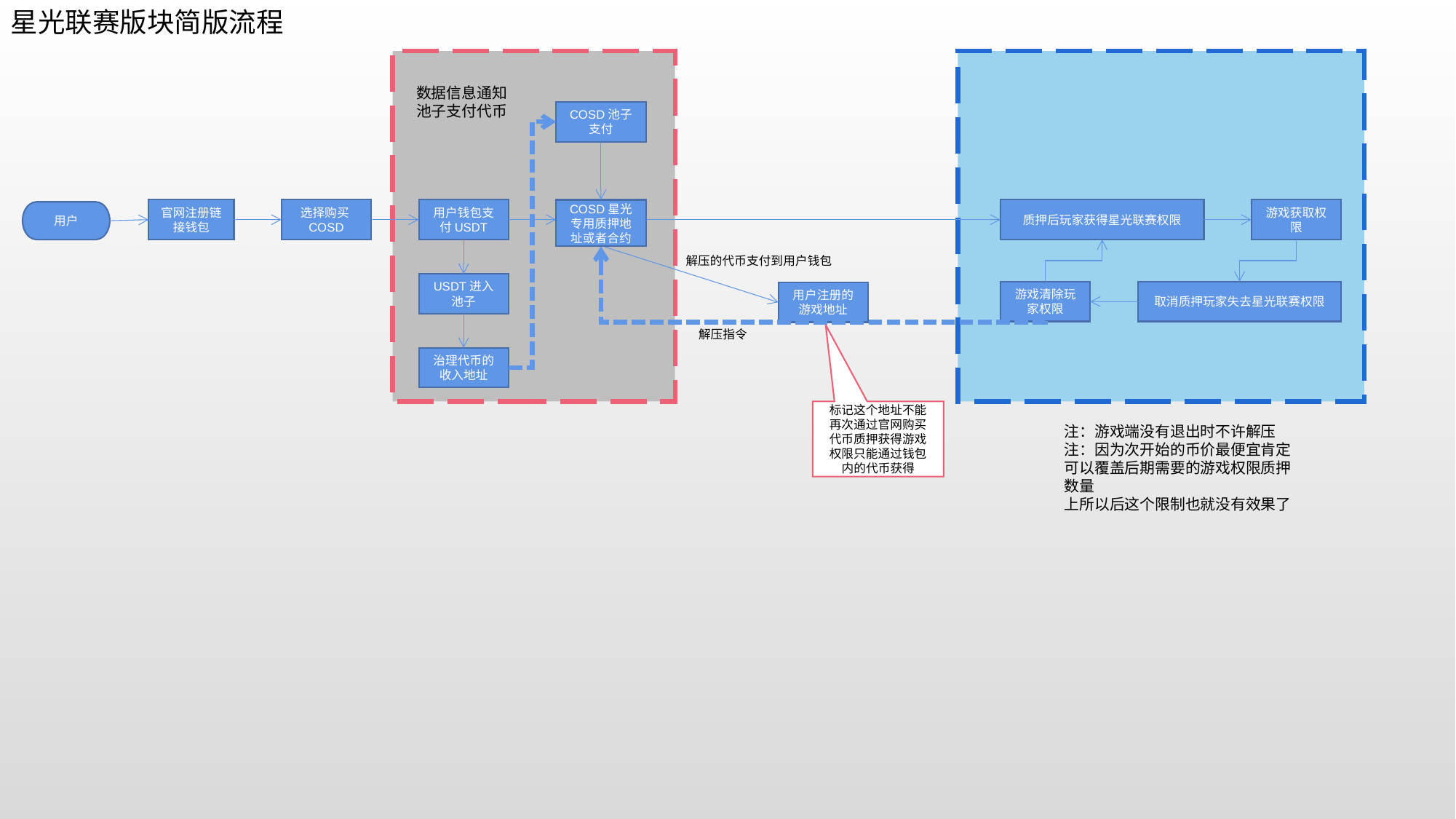

星光联赛版块简版流程

数据信息通知池子支付代币
COSD池子支付
官网注册链接钱包
选择购买COSD
用户钱包支付USDT
COSD星光专用质押地址或者合约
质押后玩家获得星光联赛权限
游戏获取权限
用户
解压的代币支付到用户钱包
USDT进入池子
游戏清除玩家权限
取消质押玩家失去星光联赛权限
用户注册的游戏地址
解压指令
治理代币的收入地址
标记这个地址不能再次通过官网购买代币质押获得游戏权限只能通过钱包内的代币获得
注：游戏端没有退出时不许解压
注：因为次开始的币价最便宜肯定可以覆盖后期需要的游戏权限质押数量
上所以后这个限制也就没有效果了